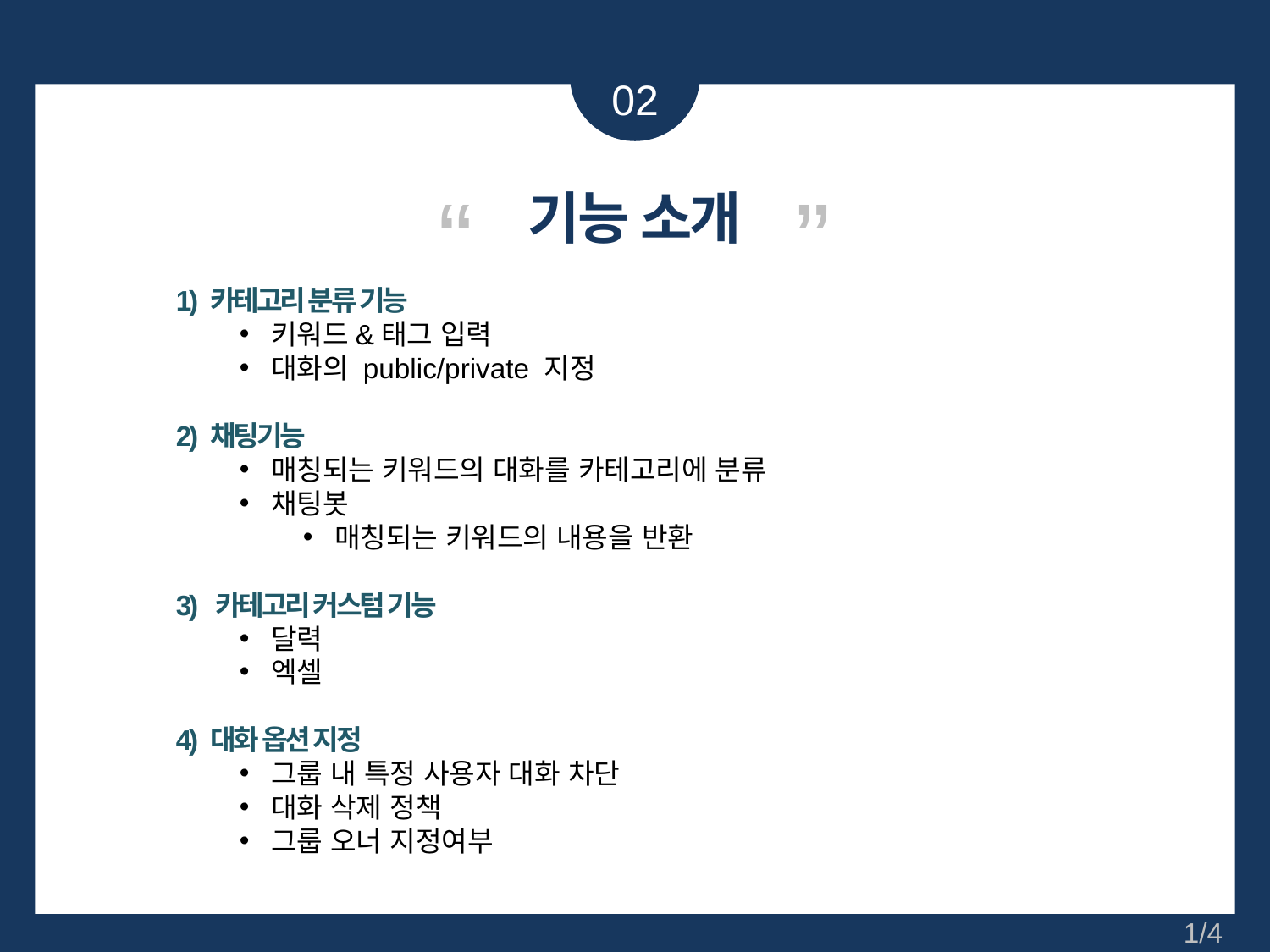

02
“           ”
기능 소개
1) 카테고리 분류 기능
키워드&태그 입력
대화의 public/private 지정

2) 채팅기능
매칭되는 키워드의 대화를 카테고리에 분류
채팅봇
매칭되는 키워드의 내용을 반환

3)  카테고리 커스텀 기능
달력
엑셀

4) 대화 옵션 지정
그룹 내 특정 사용자 대화 차단
대화 삭제 정책
그룹 오너 지정여부

1/4